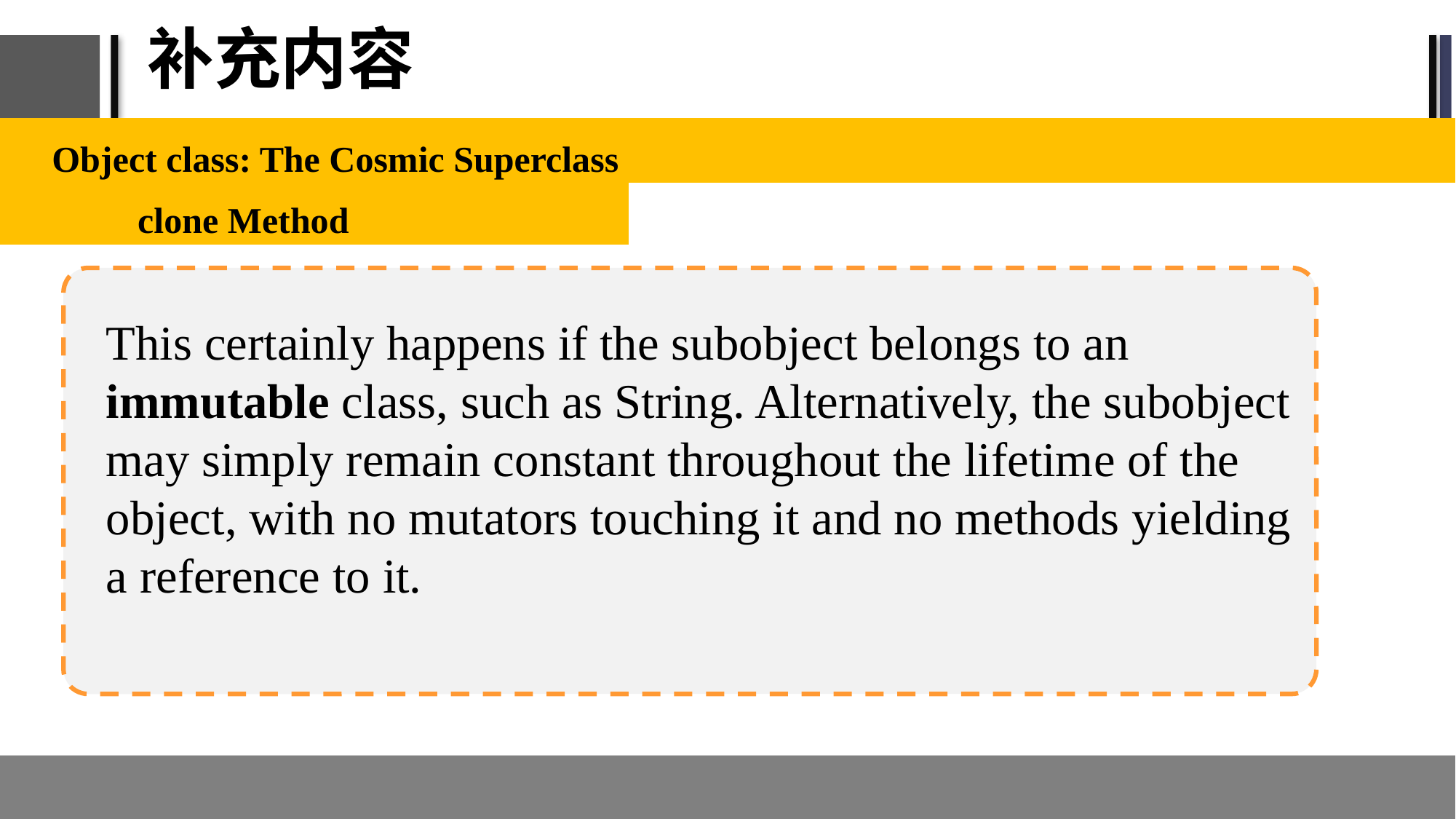

# 补充内容

Object class: The Cosmic Superclass

	clone Method

This certainly happens if the subobject belongs to an immutable class, such as String. Alternatively, the subobject may simply remain constant throughout the lifetime of the object, with no mutators touching it and no methods yielding a reference to it.